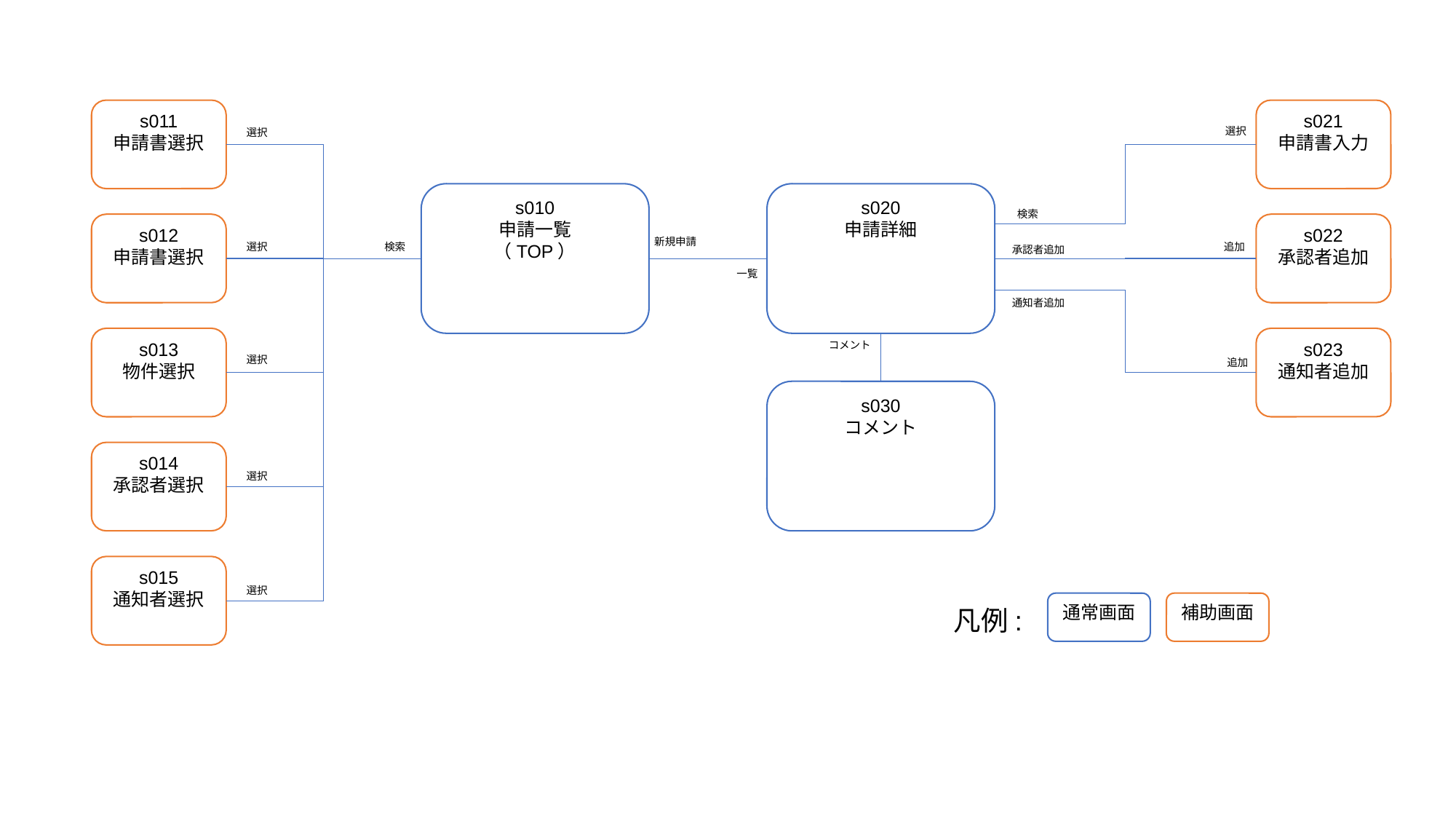

s011
申請書選択
s021
申請書入力
選択
選択
s010
申請一覧
（TOP）
s020
申請詳細

検索
s012
申請書選択
s022
承認者追加
新規申請
追加
検索
選択
承認者追加
一覧
通知者追加
s013
物件選択
s023
通知者追加
コメント
選択
追加
s030
コメント
s014
承認者選択
選択
s015
通知者選択
選択
通常画面
補助画面
凡例: